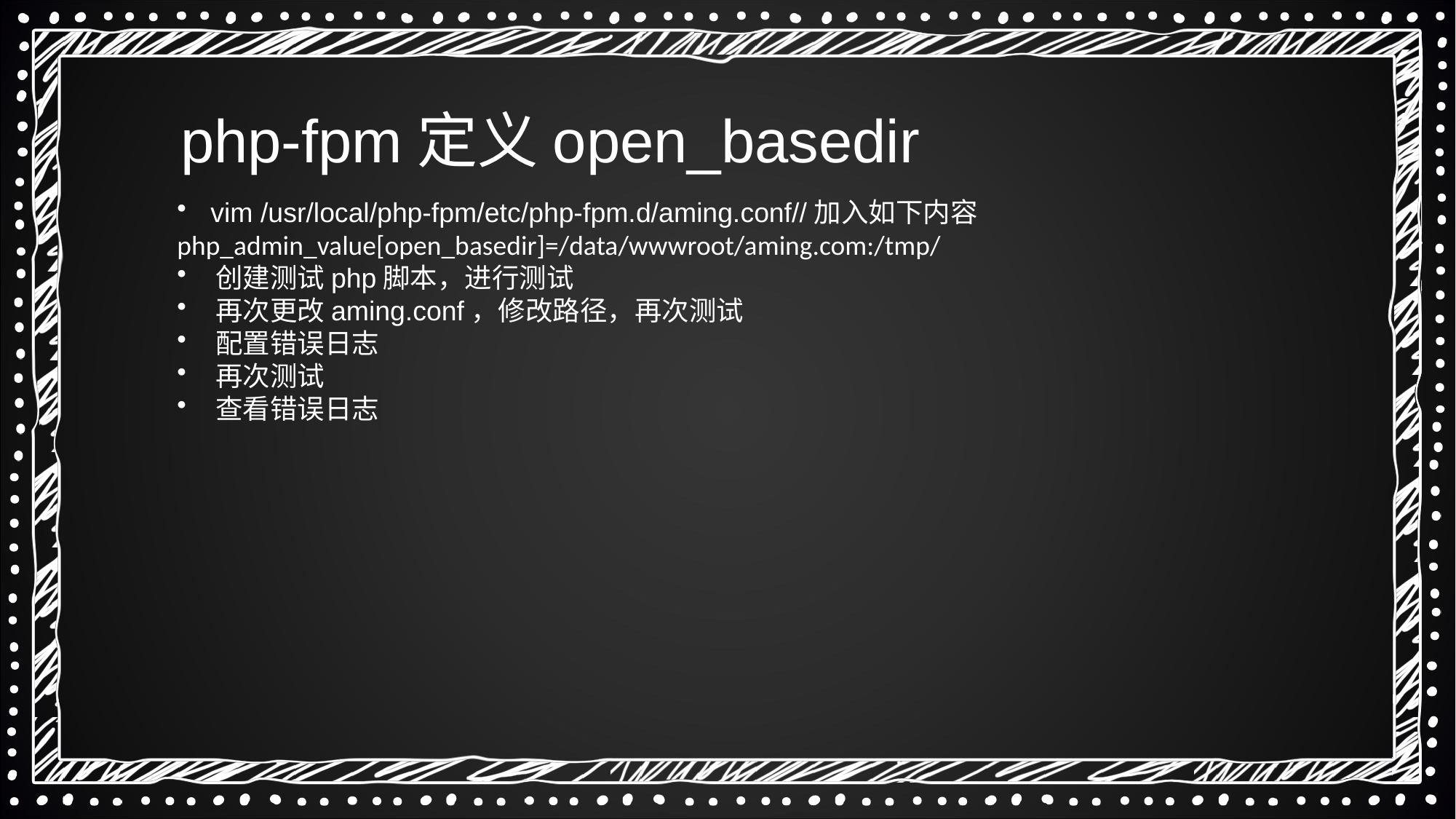

php-fpm定义open_basedir
 vim /usr/local/php-fpm/etc/php-fpm.d/aming.conf//加入如下内容
php_admin_value[open_basedir]=/data/wwwroot/aming.com:/tmp/
 创建测试php脚本，进行测试
 再次更改aming.conf，修改路径，再次测试
 配置错误日志
 再次测试
 查看错误日志